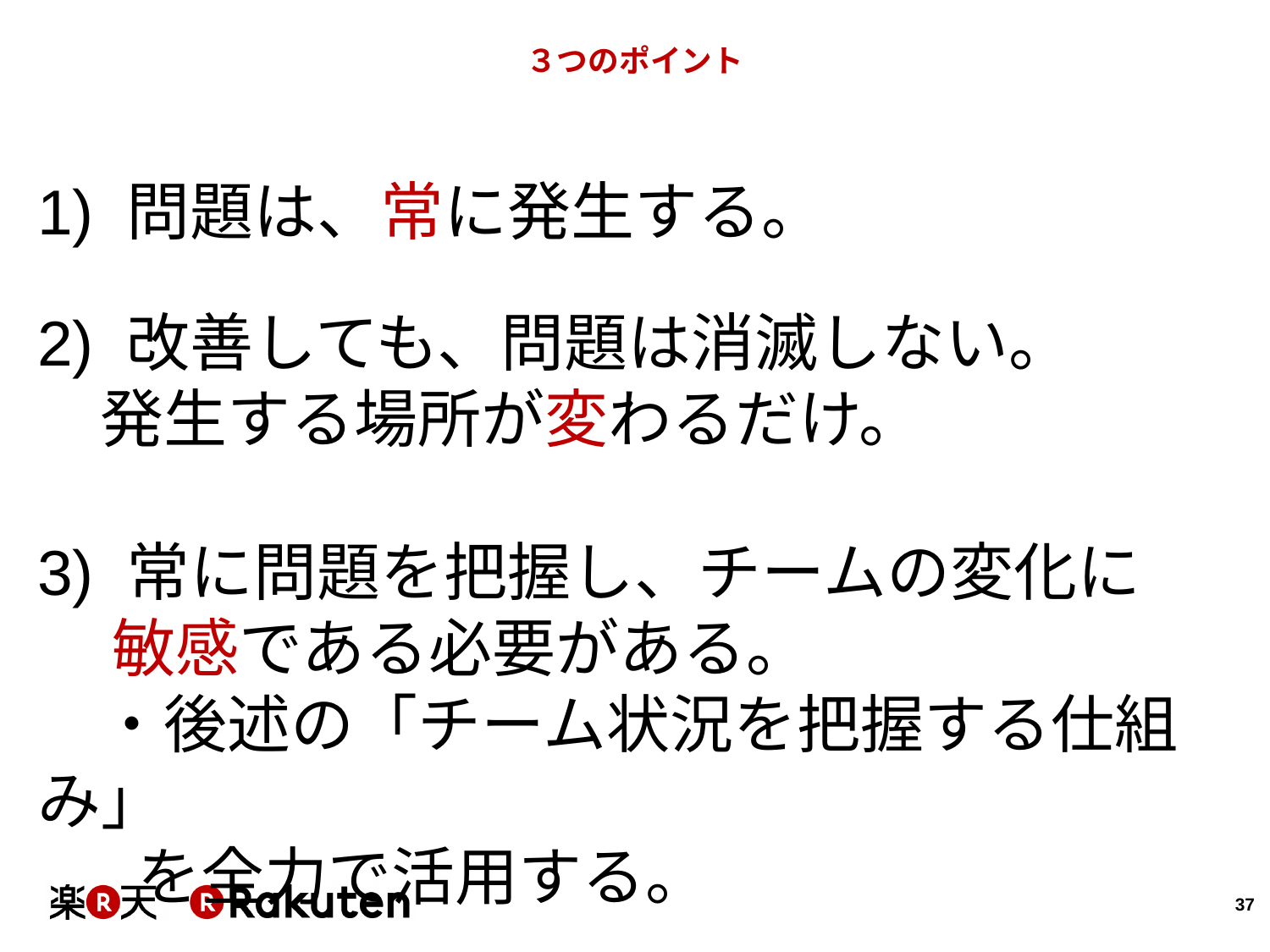

# ３つのポイント
1) 問題は、常に発生する。
2) 改善しても、問題は消滅しない。
発生する場所が変わるだけ。
3) 常に問題を把握し、チームの変化に
敏感である必要がある。
・後述の「チーム状況を把握する仕組み」
を全力で活用する。